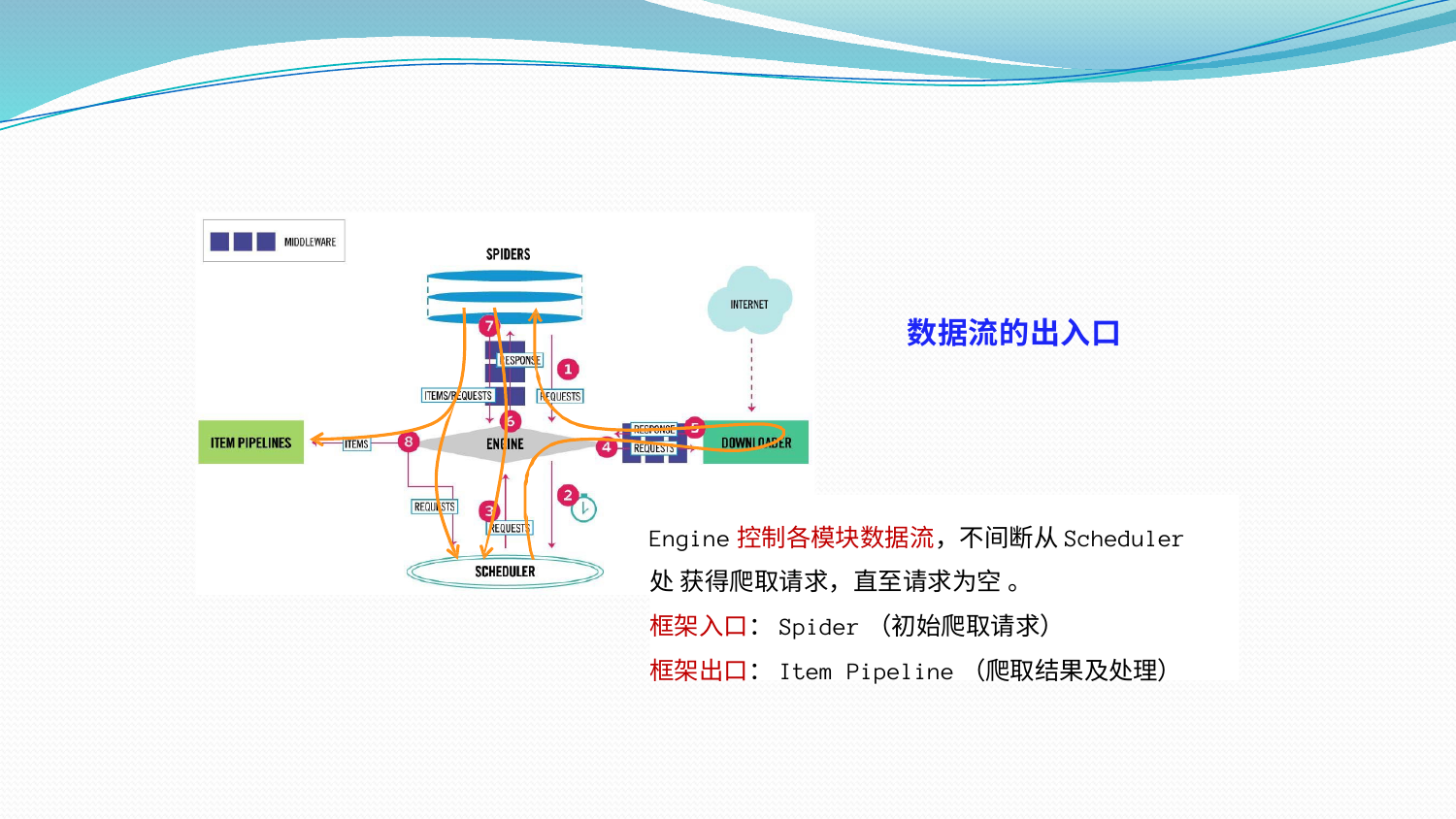

# 数据流的出入口

Engine控制各模块数据流，不间断从Scheduler处 获得爬取请求，直至请求为空 。
框架入口：Spider（初始爬取请求）
框架出口：Item Pipeline（爬取结果及处理）